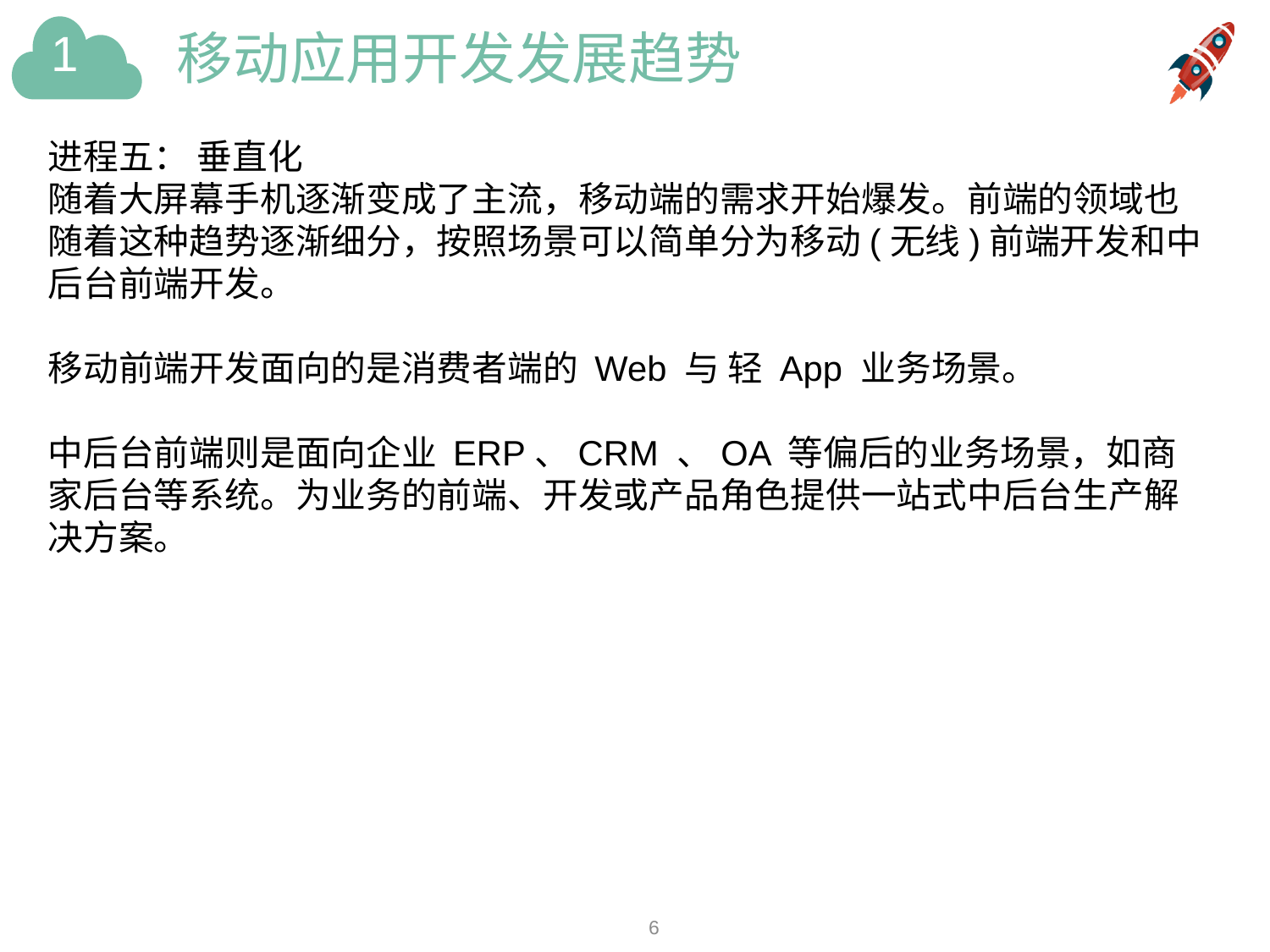

# 移动应用开发发展趋势
进程五： 垂直化
随着大屏幕手机逐渐变成了主流，移动端的需求开始爆发。前端的领域也随着这种趋势逐渐细分，按照场景可以简单分为移动(无线)前端开发和中后台前端开发。

移动前端开发面向的是消费者端的 Web 与 轻 App 业务场景。

中后台前端则是面向企业 ERP、CRM 、OA 等偏后的业务场景，如商家后台等系统。为业务的前端、开发或产品角色提供一站式中后台生产解决方案。

6